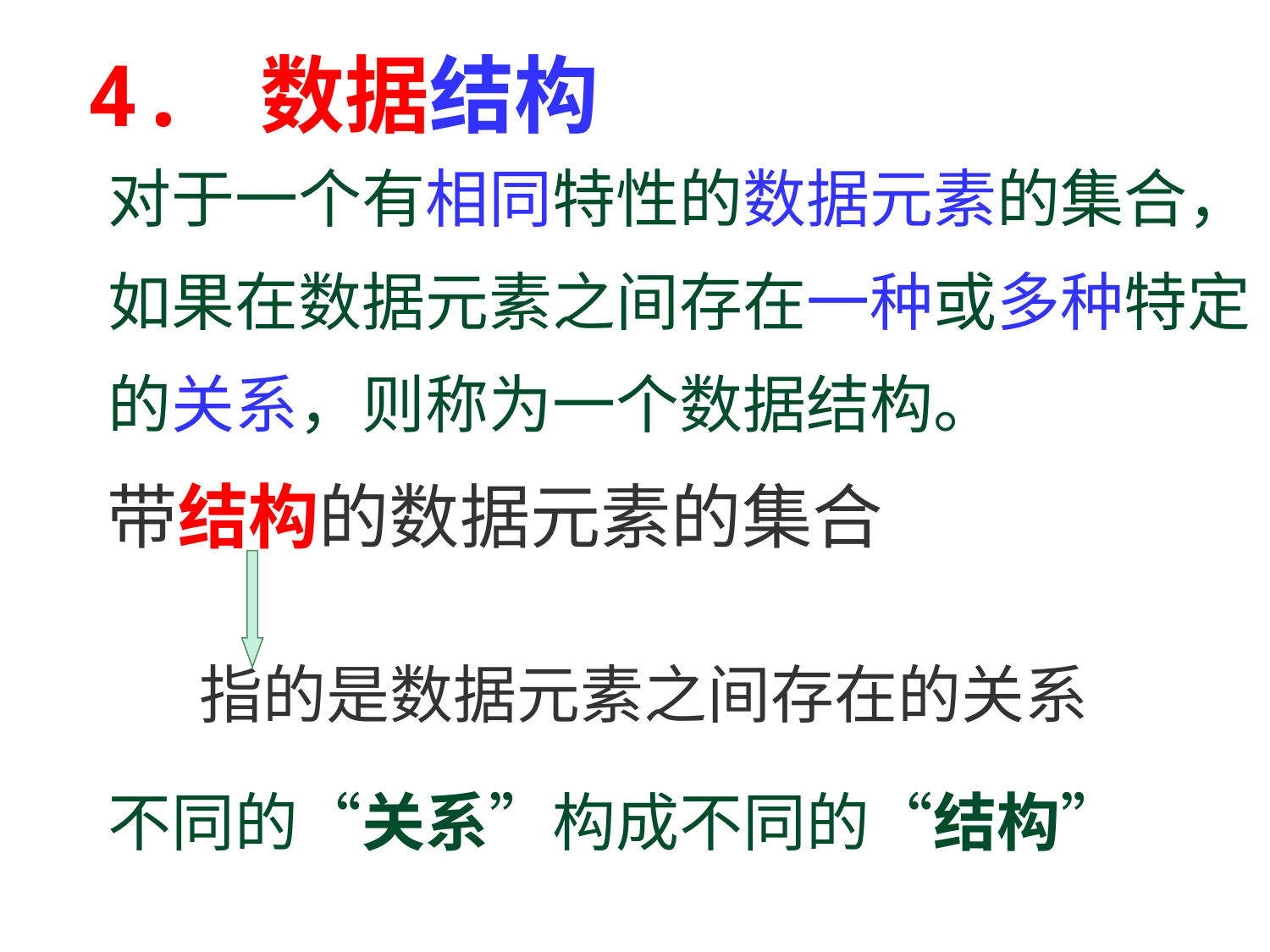

4. 数据结构
对于一个有相同特性的数据元素的集合，如果在数据元素之间存在一种或多种特定的关系，则称为一个数据结构。
带结构的数据元素的集合

指的是数据元素之间存在的关系
不同的“关系”构成不同的“结构”